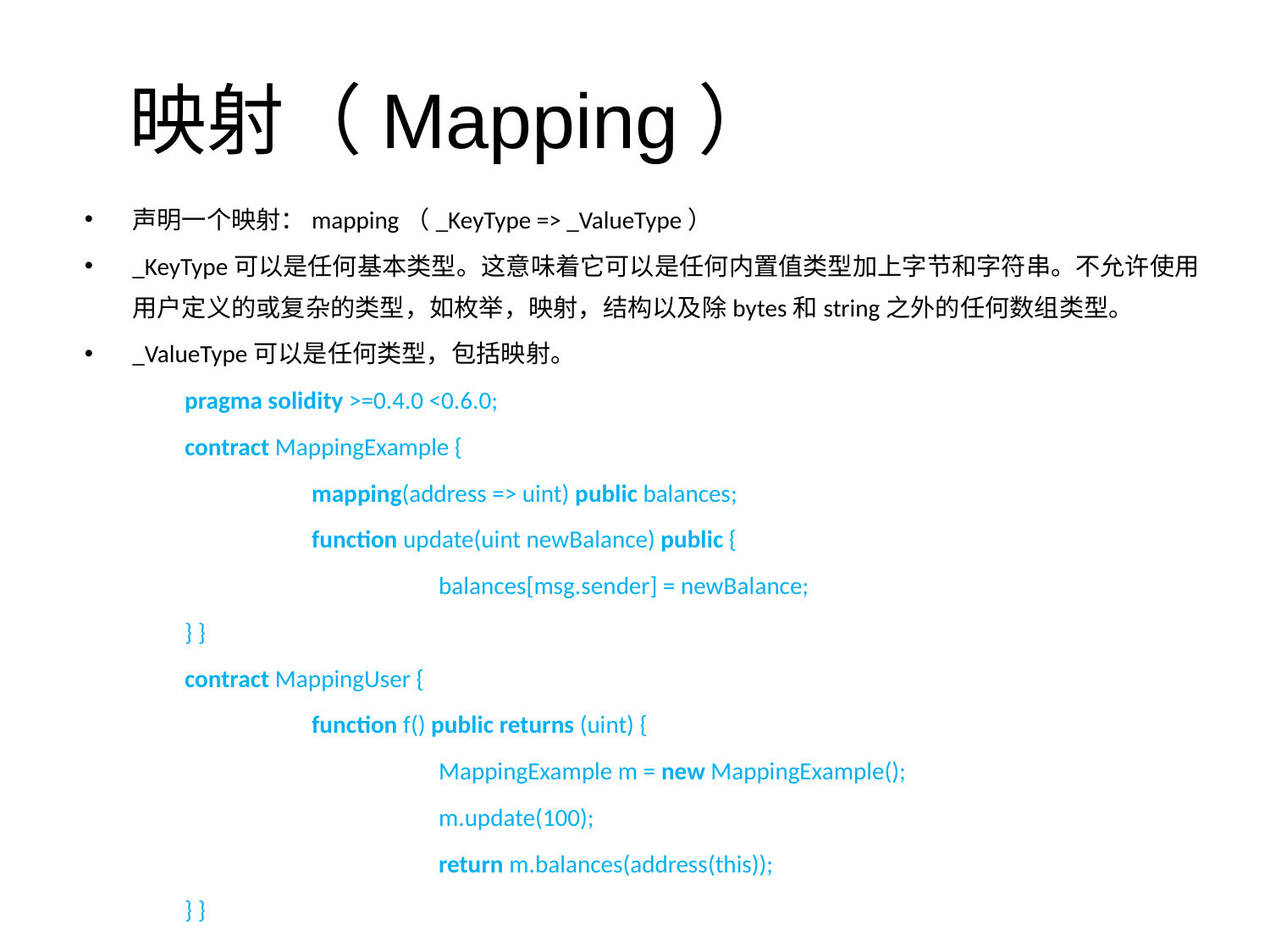

# 映射（Mapping）
声明一个映射：mapping（_KeyType => _ValueType）
_KeyType可以是任何基本类型。这意味着它可以是任何内置值类型加上字节和字符串。不允许使用用户定义的或复杂的类型，如枚举，映射，结构以及除bytes和string之外的任何数组类型。
_ValueType可以是任何类型，包括映射。
pragma solidity >=0.4.0 <0.6.0;
contract MappingExample {
	mapping(address => uint) public balances;
	function update(uint newBalance) public {
		balances[msg.sender] = newBalance;
} }
contract MappingUser {
	function f() public returns (uint) {
		MappingExample m = new MappingExample();
		m.update(100);
		return m.balances(address(this));
} }